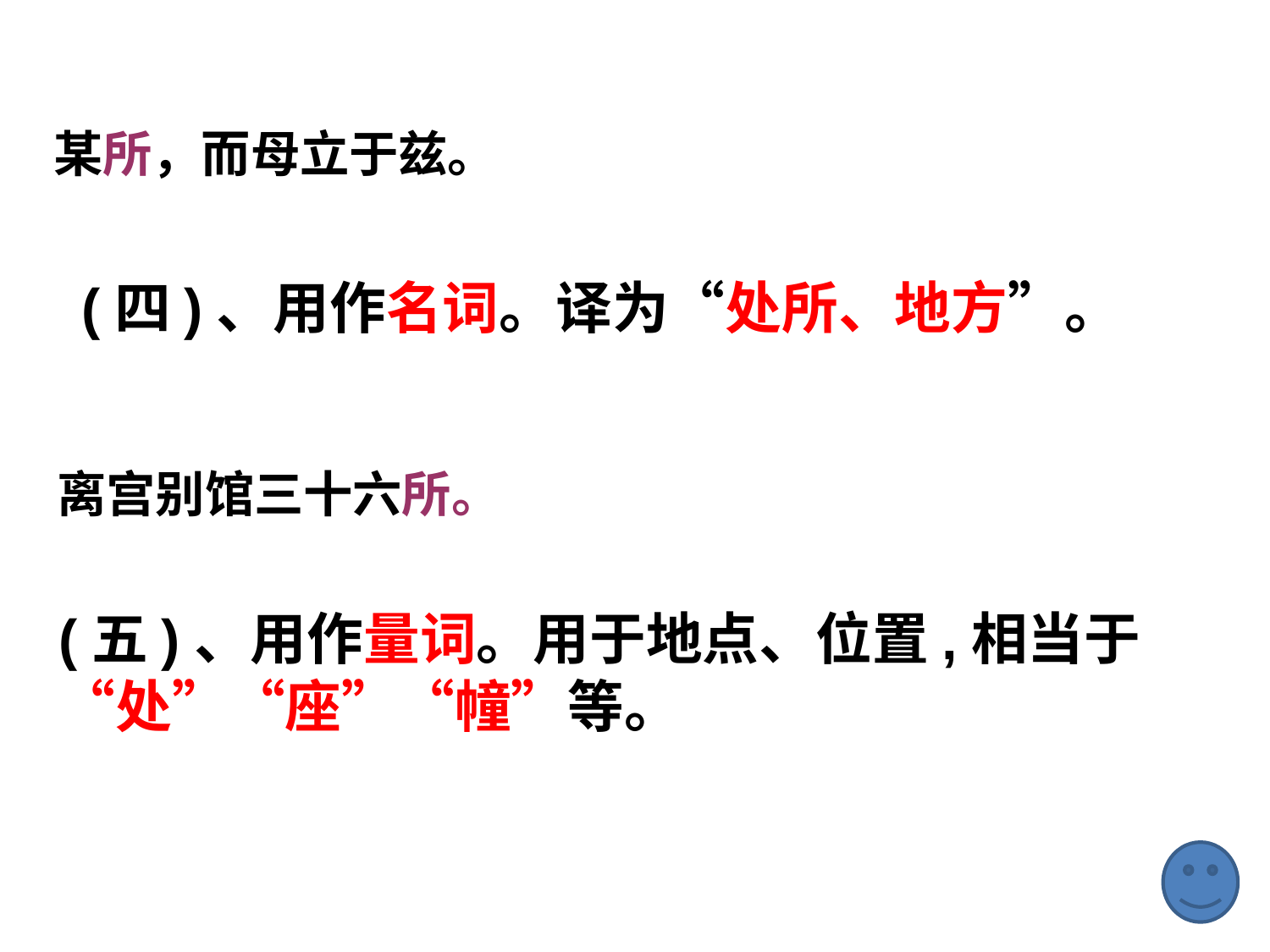

某所，而母立于兹。
(四)、用作名词。译为“处所、地方”。
离宫别馆三十六所。
(五)、用作量词。用于地点、位置,相当于“处”“座”“幢”等。